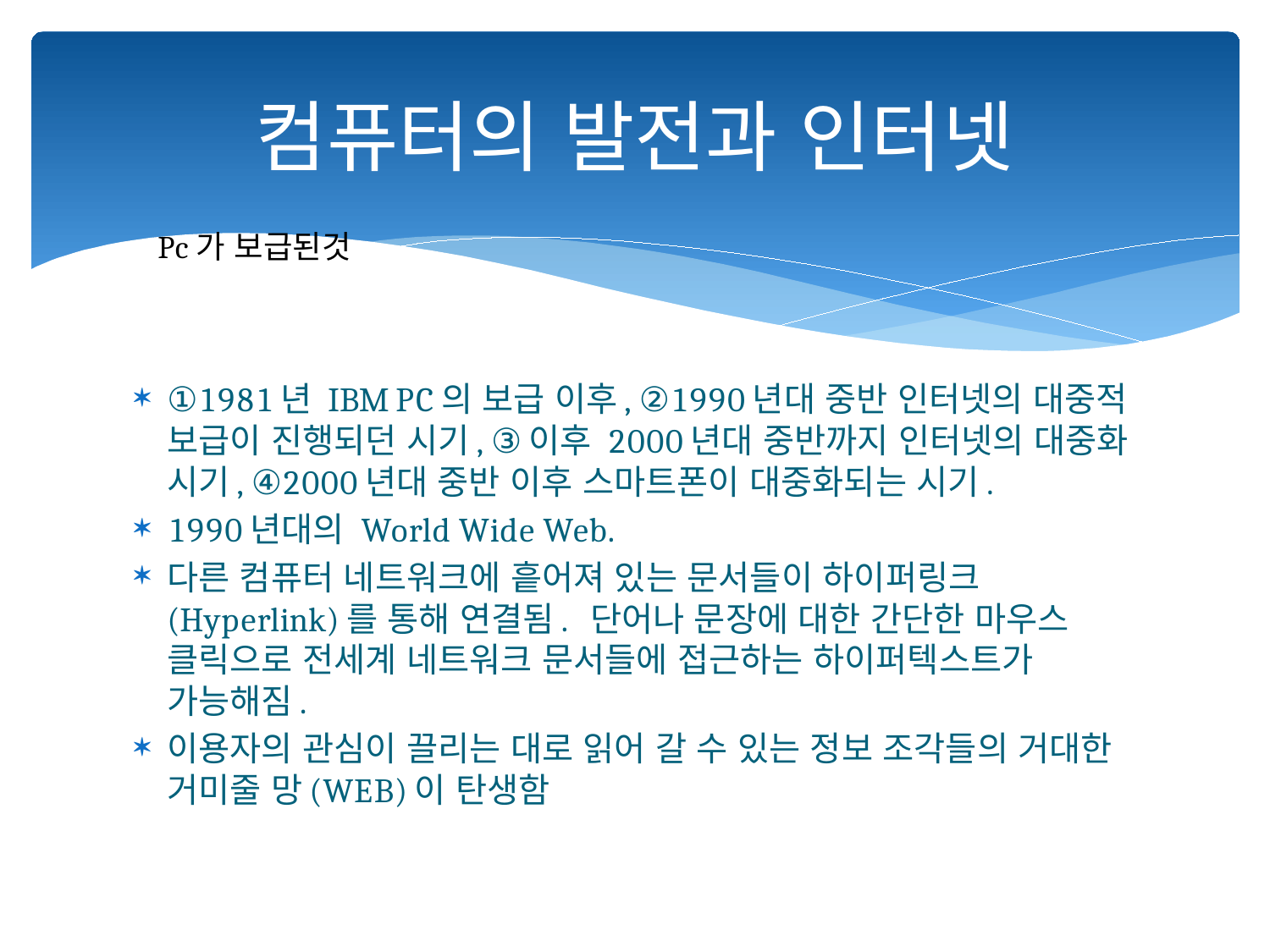

# 컴퓨터의 발전과 인터넷
Pc가 보급된것
①1981년 IBM PC의 보급 이후, ②1990년대 중반 인터넷의 대중적 보급이 진행되던 시기, ③이후 2000년대 중반까지 인터넷의 대중화 시기, ④2000년대 중반 이후 스마트폰이 대중화되는 시기.
1990년대의 World Wide Web.
다른 컴퓨터 네트워크에 흩어져 있는 문서들이 하이퍼링크(Hyperlink)를 통해 연결됨.  단어나 문장에 대한 간단한 마우스 클릭으로 전세계 네트워크 문서들에 접근하는 하이퍼텍스트가 가능해짐.
이용자의 관심이 끌리는 대로 읽어 갈 수 있는 정보 조각들의 거대한 거미줄 망(WEB)이 탄생함